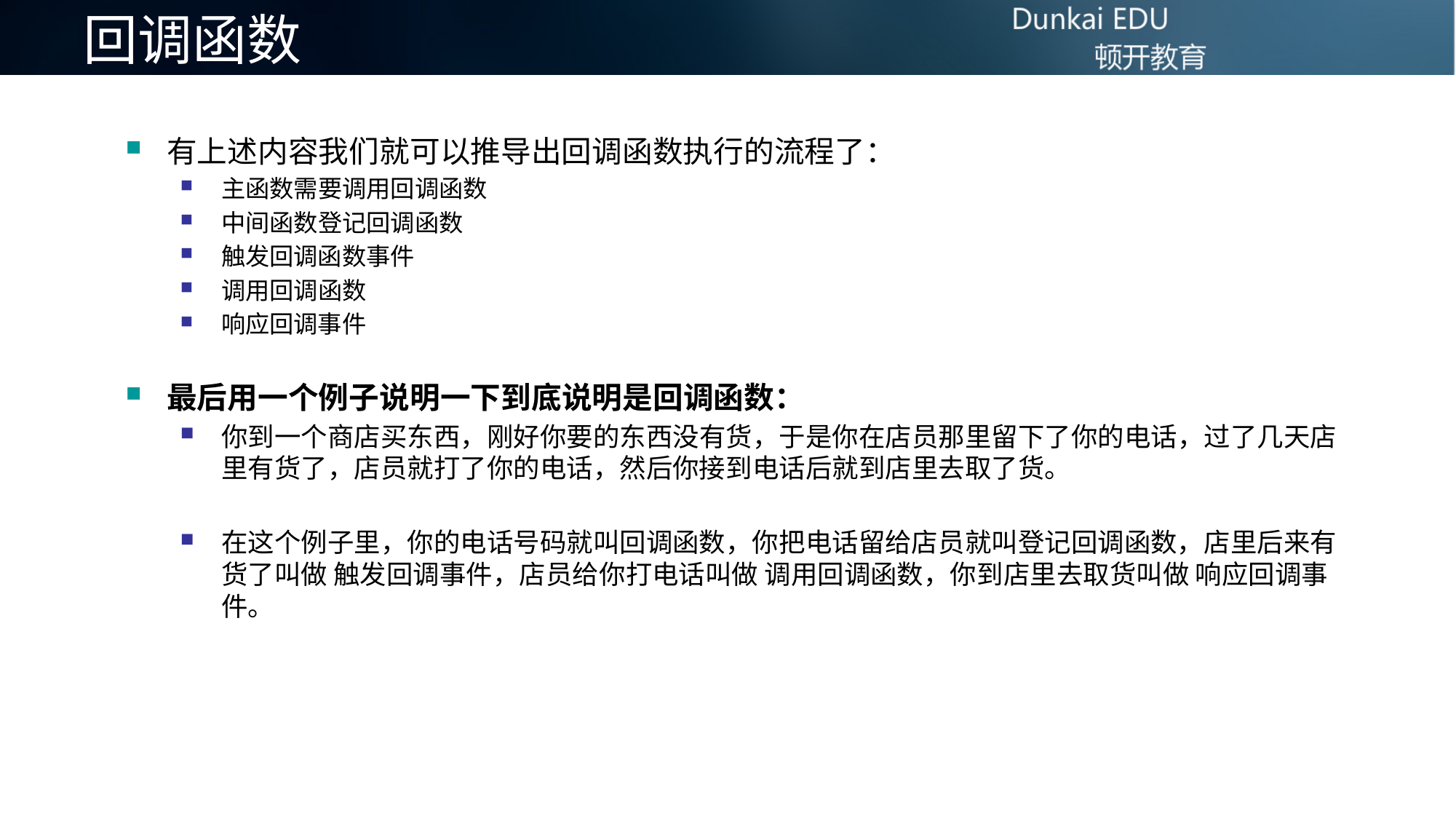

# 回调函数
有上述内容我们就可以推导出回调函数执行的流程了：
主函数需要调用回调函数
中间函数登记回调函数
触发回调函数事件
调用回调函数
响应回调事件

最后用一个例子说明一下到底说明是回调函数：
你到一个商店买东西，刚好你要的东西没有货，于是你在店员那里留下了你的电话，过了几天店里有货了，店员就打了你的电话，然后你接到电话后就到店里去取了货。

在这个例子里，你的电话号码就叫回调函数，你把电话留给店员就叫登记回调函数，店里后来有货了叫做 触发回调事件，店员给你打电话叫做 调用回调函数，你到店里去取货叫做 响应回调事件。